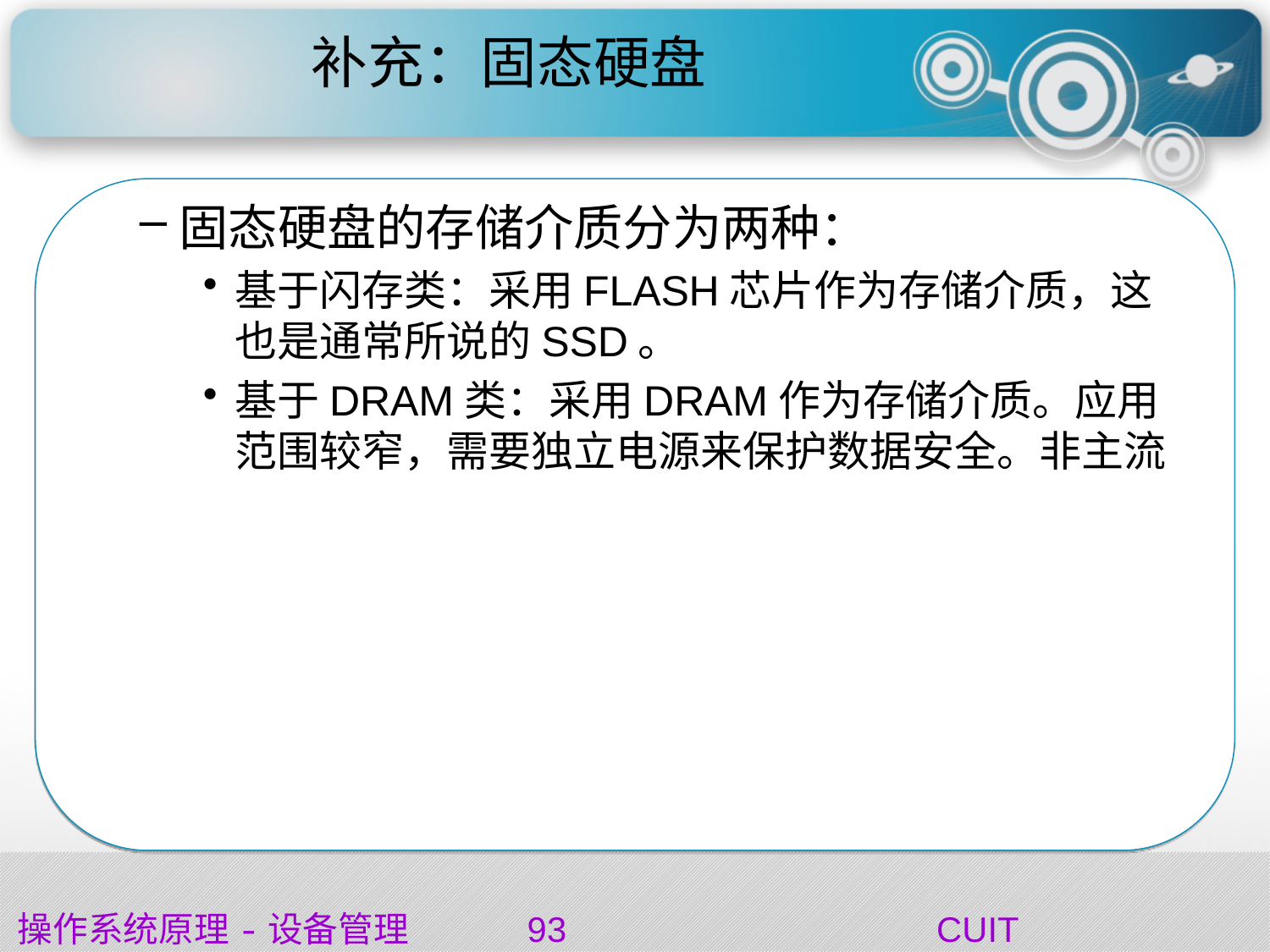

# 补充：固态硬盘
固态硬盘的存储介质分为两种：
基于闪存类：采用FLASH芯片作为存储介质，这也是通常所说的SSD。
基于DRAM类：采用DRAM作为存储介质。应用范围较窄，需要独立电源来保护数据安全。非主流